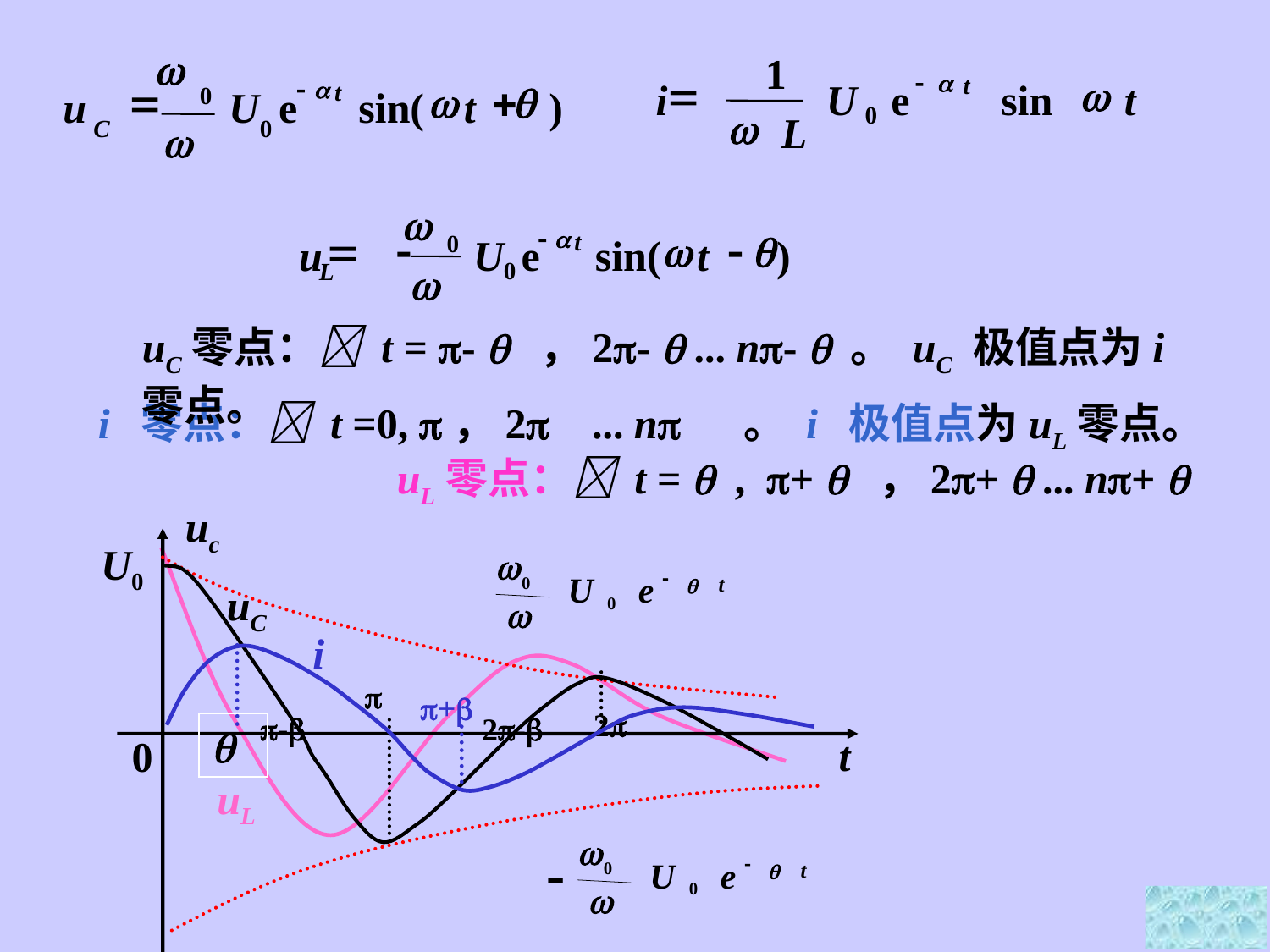

ω

−
α
=
ω
+
θ

t
0
u
U
e
sin(
t
)
C
0

ω

1
−
α
=
ω

t
i
U
e
sin
t
0

ω
L
ω

−
α
=
−
ω
−
θ

t
0
u
U
e
sin(
t
)
0
L

ω
uC零点：ω t = π- θ ，2π- θ ... nπ- θ 。 uC 极值点为i零点。
i  零点：ω t =0, π，2π    ... nπ     。 i  极值点为uL零点。
uL零点：ω t = θ ,  π+ θ ，2π+ θ ... nπ+ θ
uc

U0
ω
−
U
e

t
0
θ
0
ω

uL

uC
i

π+β
θ

π

2π
π-β
     2π-β

t
0

ω
−
U
e

t
0
θ
0
ω

-